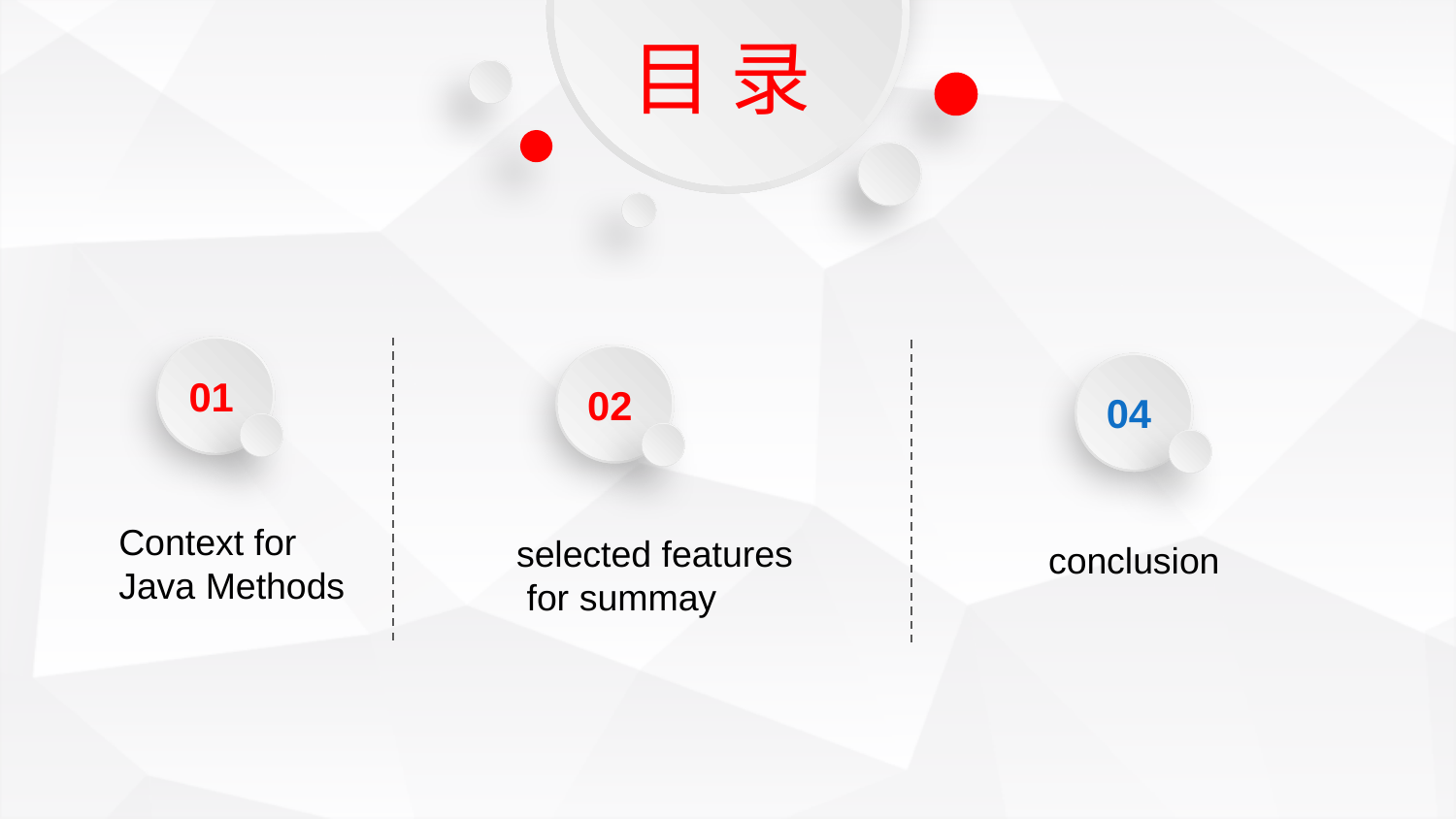

目 录

01

02

04

Context for
Java Methods
selected features
 for summay
conclusion